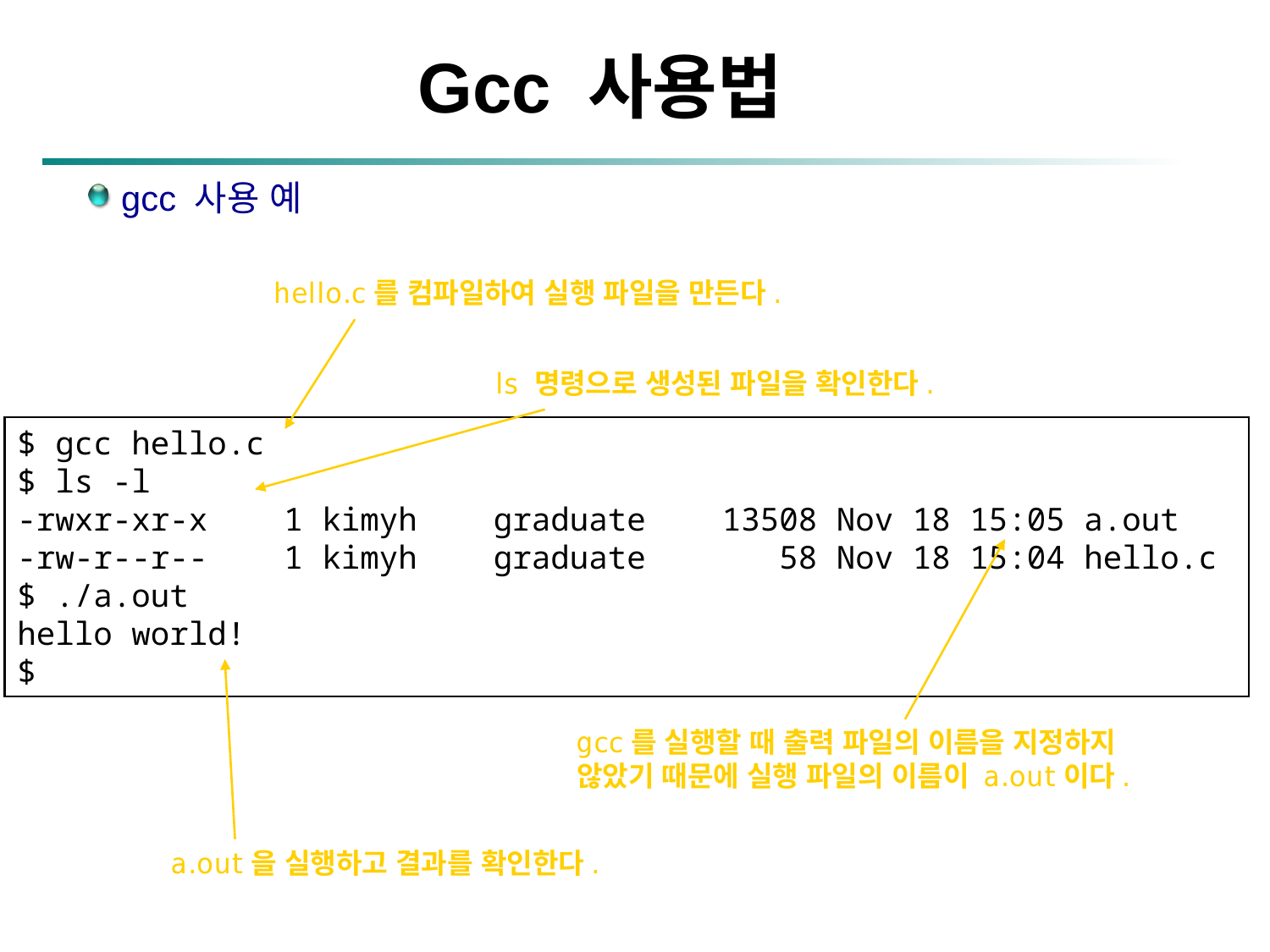

Gcc 사용법
 gcc 사용 예
hello.c를 컴파일하여 실행 파일을 만든다.

ls 명령으로 생성된 파일을 확인한다.

$ gcc hello.c
$ ls -l
-rwxr-xr-x    1 kimyh    graduate    13508 Nov 18 15:05 a.out
-rw-r--r--    1 kimyh    graduate       58 Nov 18 15:04 hello.c
$ ./a.out
hello world!
$

gcc를 실행할 때 출력 파일의 이름을 지정하지
않았기 때문에 실행 파일의 이름이 a.out이다.
a.out을 실행하고 결과를 확인한다.